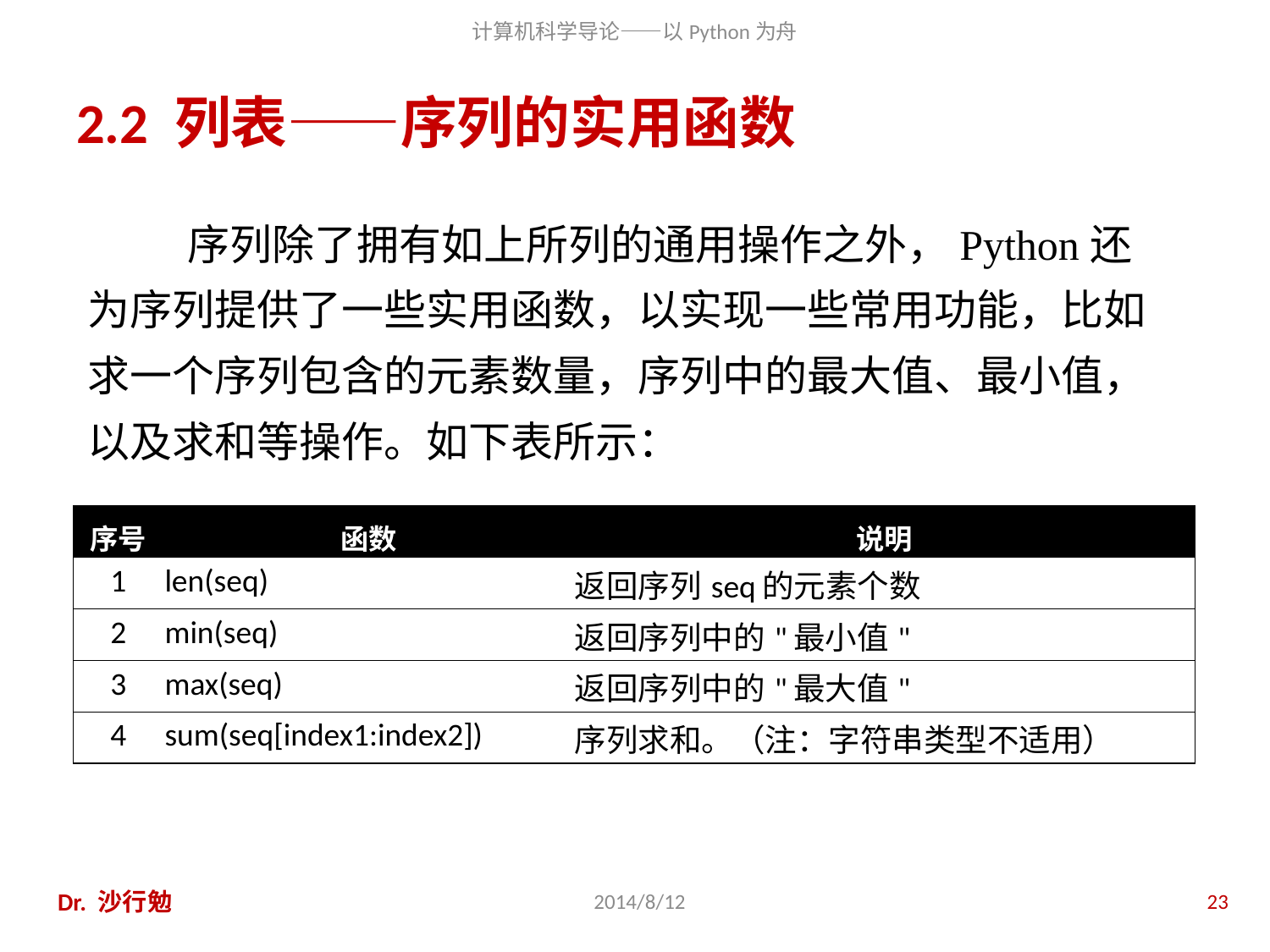

# 2.2 列表——序列的实用函数
序列除了拥有如上所列的通用操作之外，Python还为序列提供了一些实用函数，以实现一些常用功能，比如求一个序列包含的元素数量，序列中的最大值、最小值，以及求和等操作。如下表所示：
| 序号 | 函数 | 说明 |
| --- | --- | --- |
| 1 | len(seq) | 返回序列seq的元素个数 |
| 2 | min(seq) | 返回序列中的"最小值" |
| 3 | max(seq) | 返回序列中的"最大值" |
| 4 | sum(seq[index1:index2]) | 序列求和。（注：字符串类型不适用） |
Dr. 沙行勉
2014/8/12
23